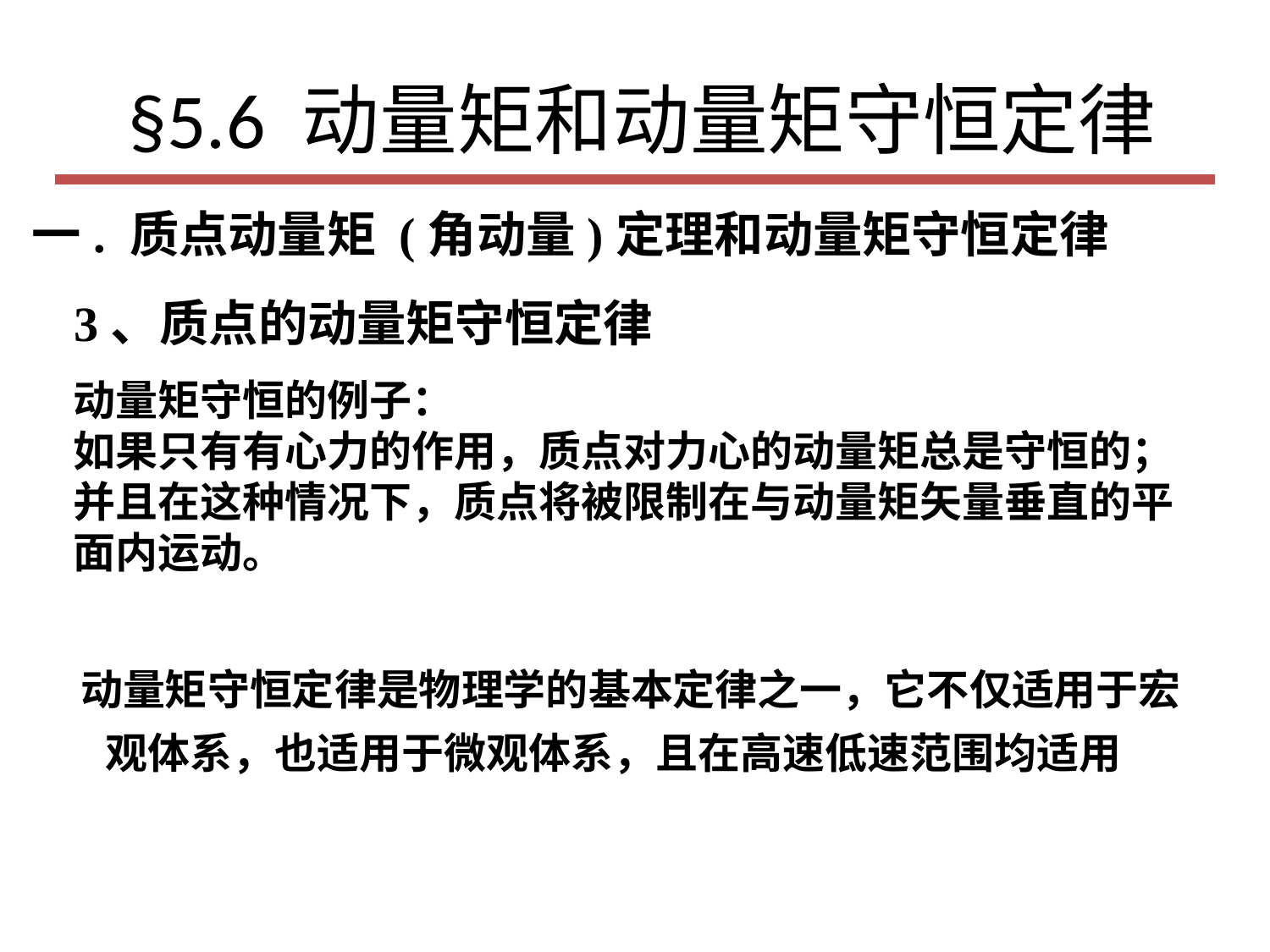

# §5.6 动量矩和动量矩守恒定律
一. 质点动量矩 (角动量)定理和动量矩守恒定律
3、质点的动量矩守恒定律
动量矩守恒的例子：
如果只有有心力的作用，质点对力心的动量矩总是守恒的；并且在这种情况下，质点将被限制在与动量矩矢量垂直的平面内运动。
   动量矩守恒定律是物理学的基本定律之一，它不仅适用于宏观体系，也适用于微观体系，且在高速低速范围均适用